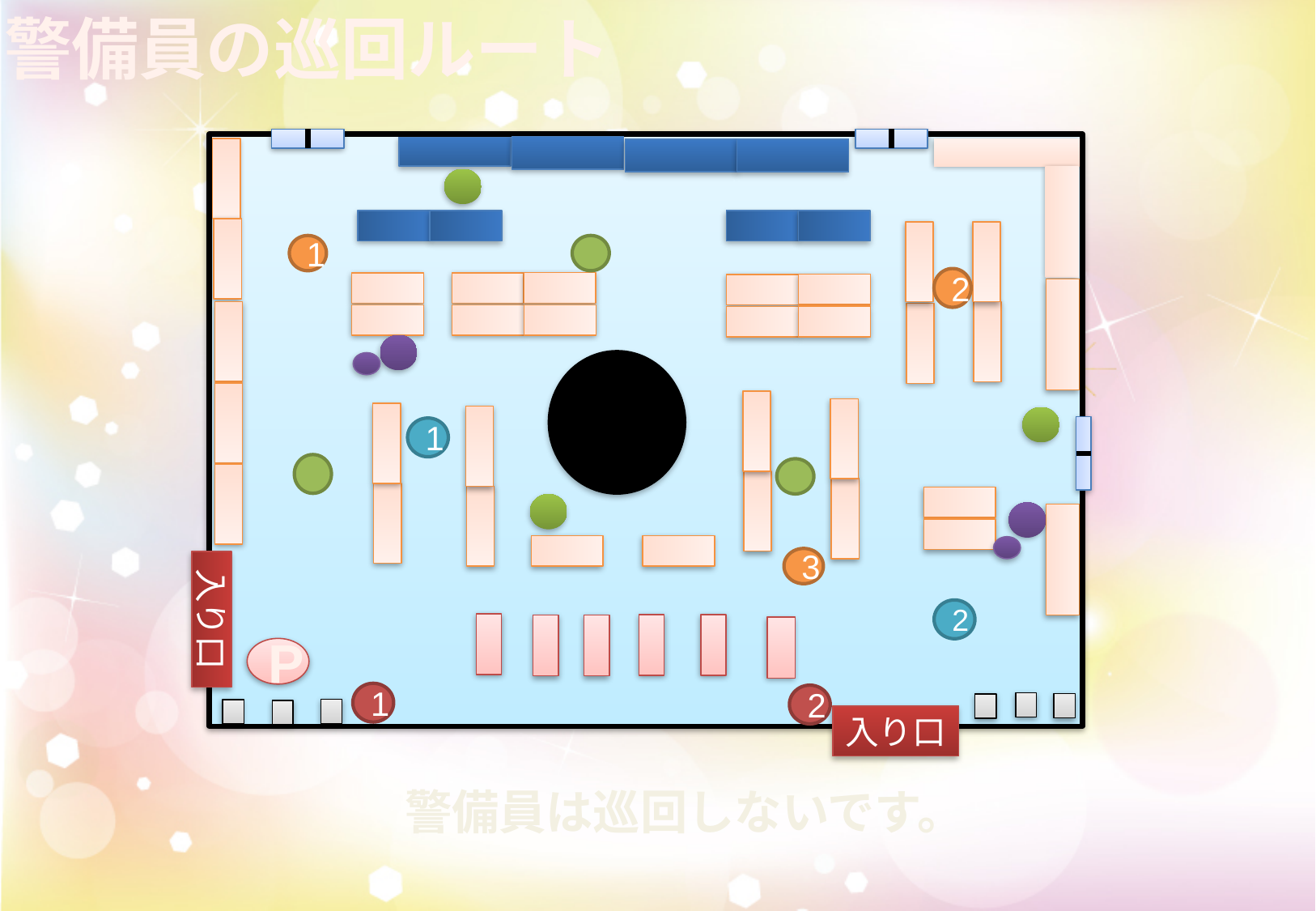

警備員の巡回ルート

入り口

入り口

1

2

1

3
2
P
1
2
警備員は巡回しないです。